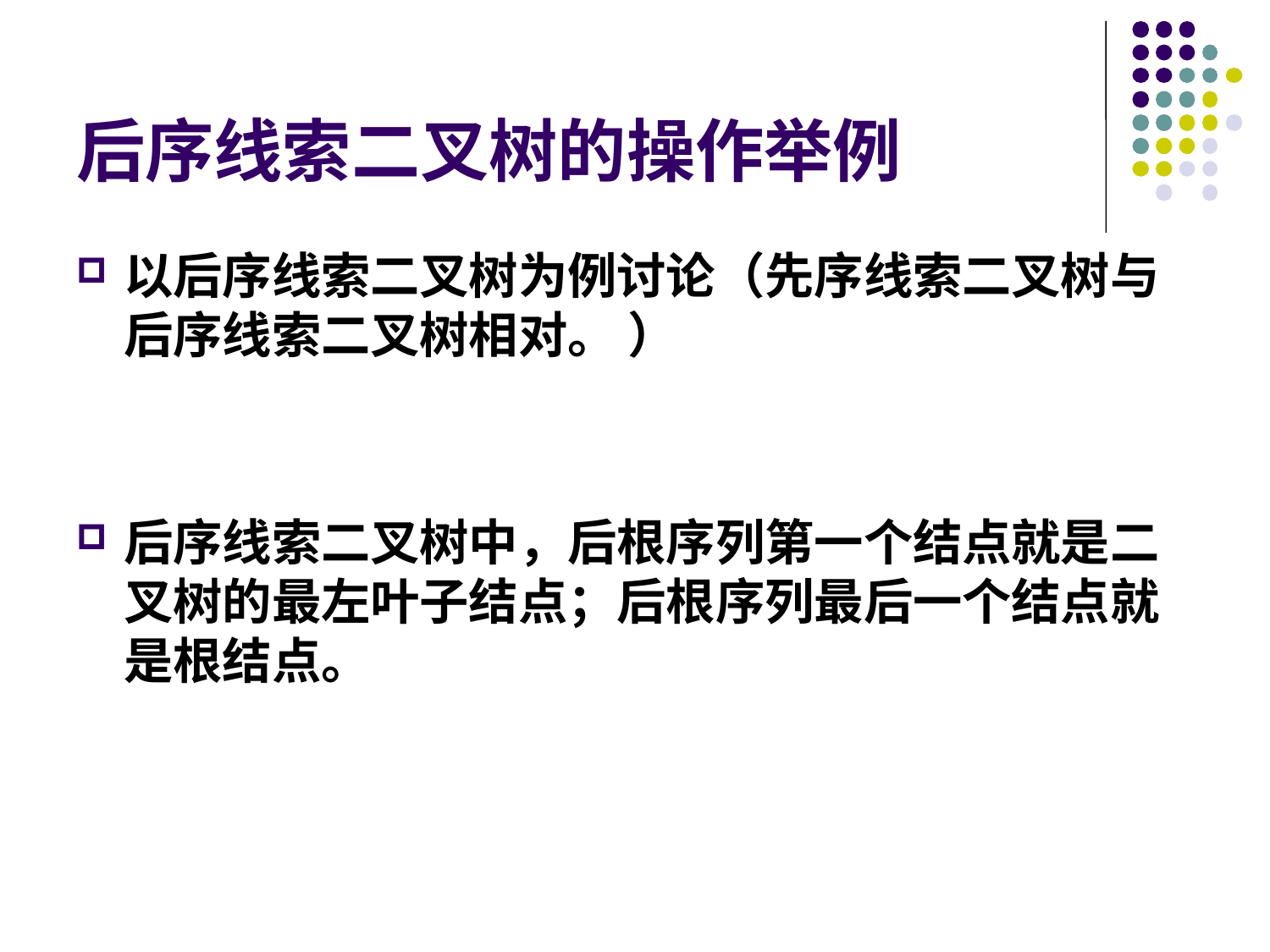

# 后序线索二叉树的操作举例
以后序线索二叉树为例讨论（先序线索二叉树与后序线索二叉树相对。 ）

后序线索二叉树中，后根序列第一个结点就是二叉树的最左叶子结点；后根序列最后一个结点就是根结点。